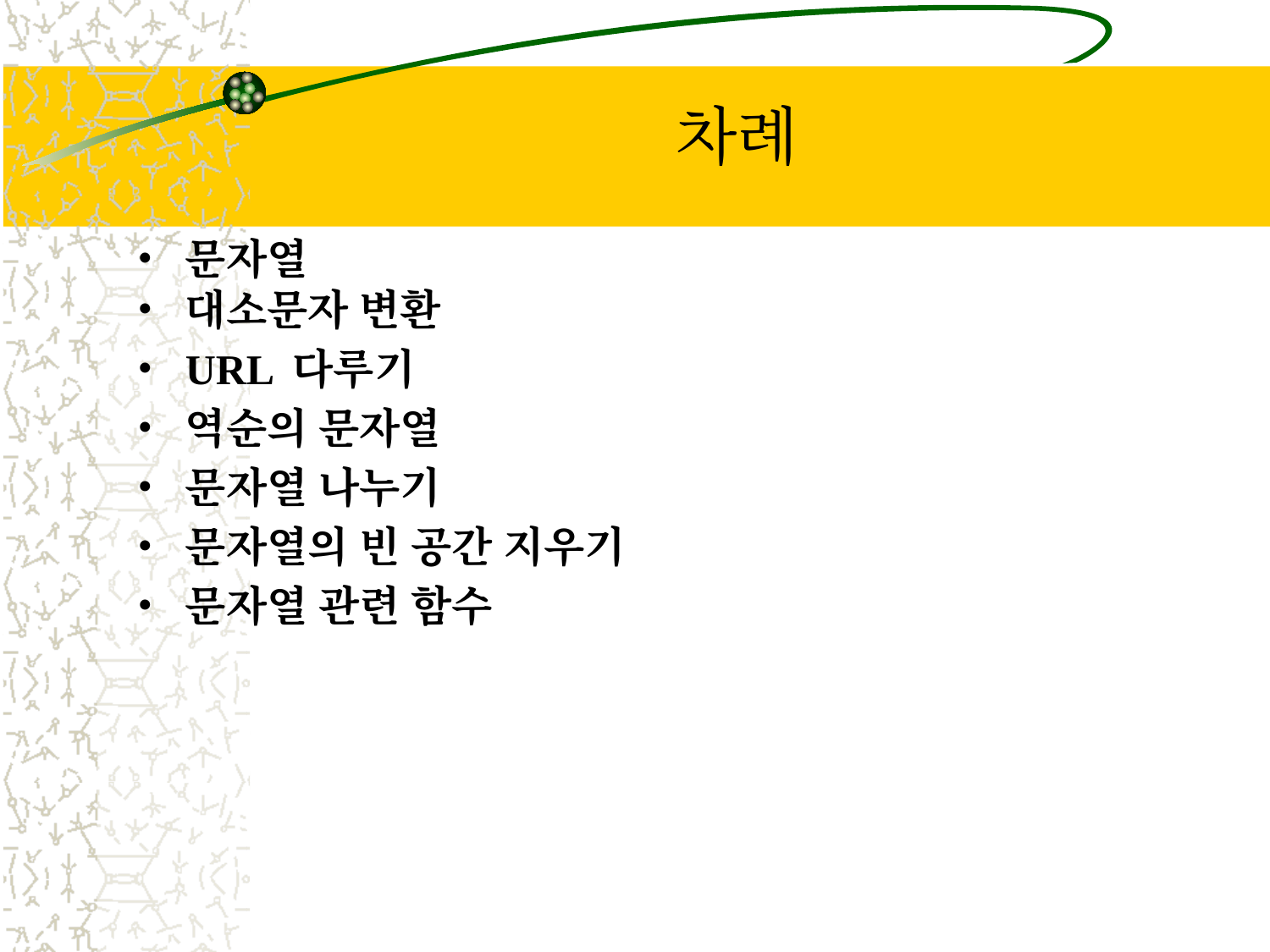

# 차례
문자열
대소문자 변환
URL 다루기
역순의 문자열
문자열 나누기
문자열의 빈 공간 지우기
문자열 관련 함수